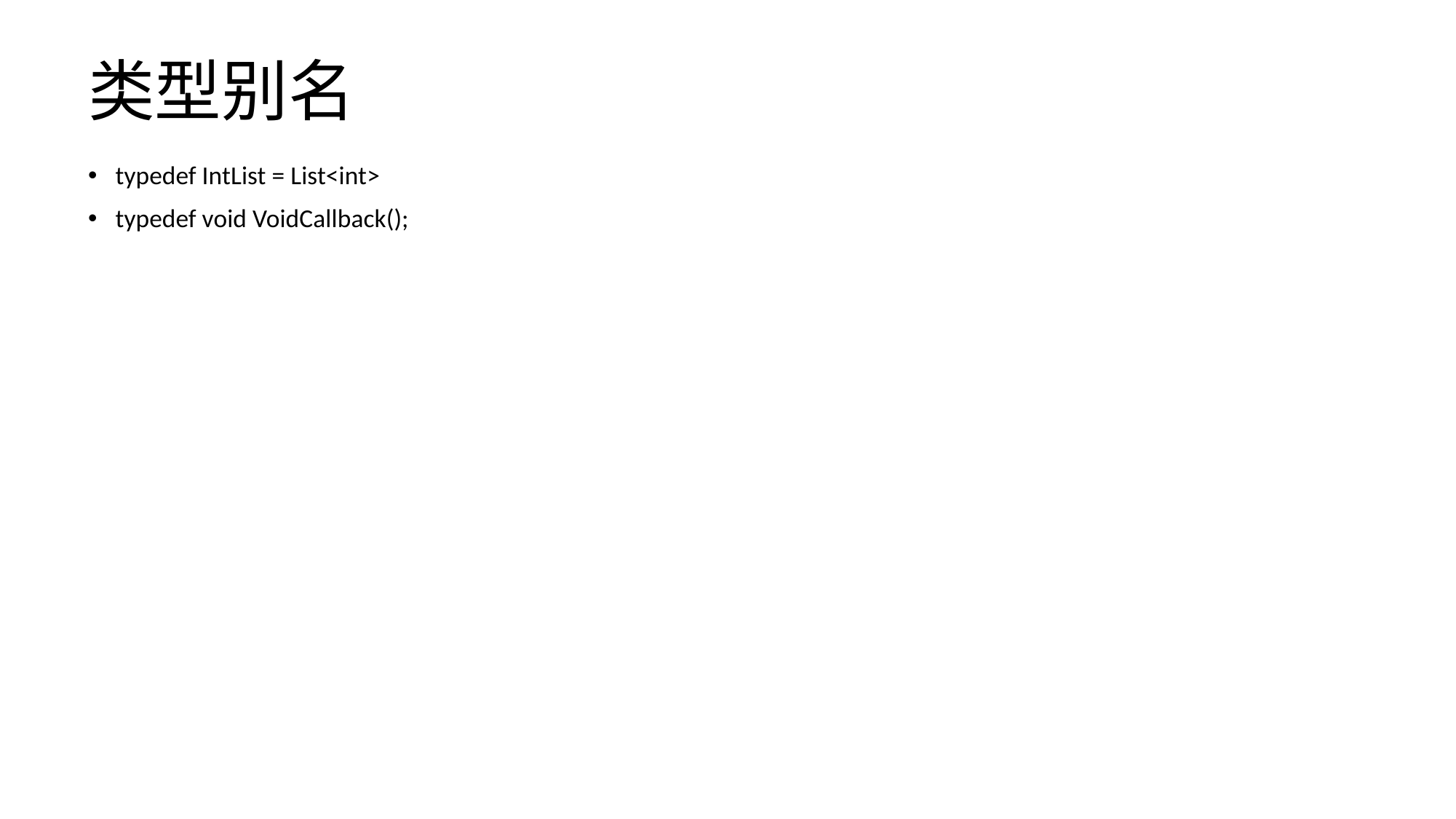

# 类型别名
typedef IntList = List<int>
typedef void VoidCallback();